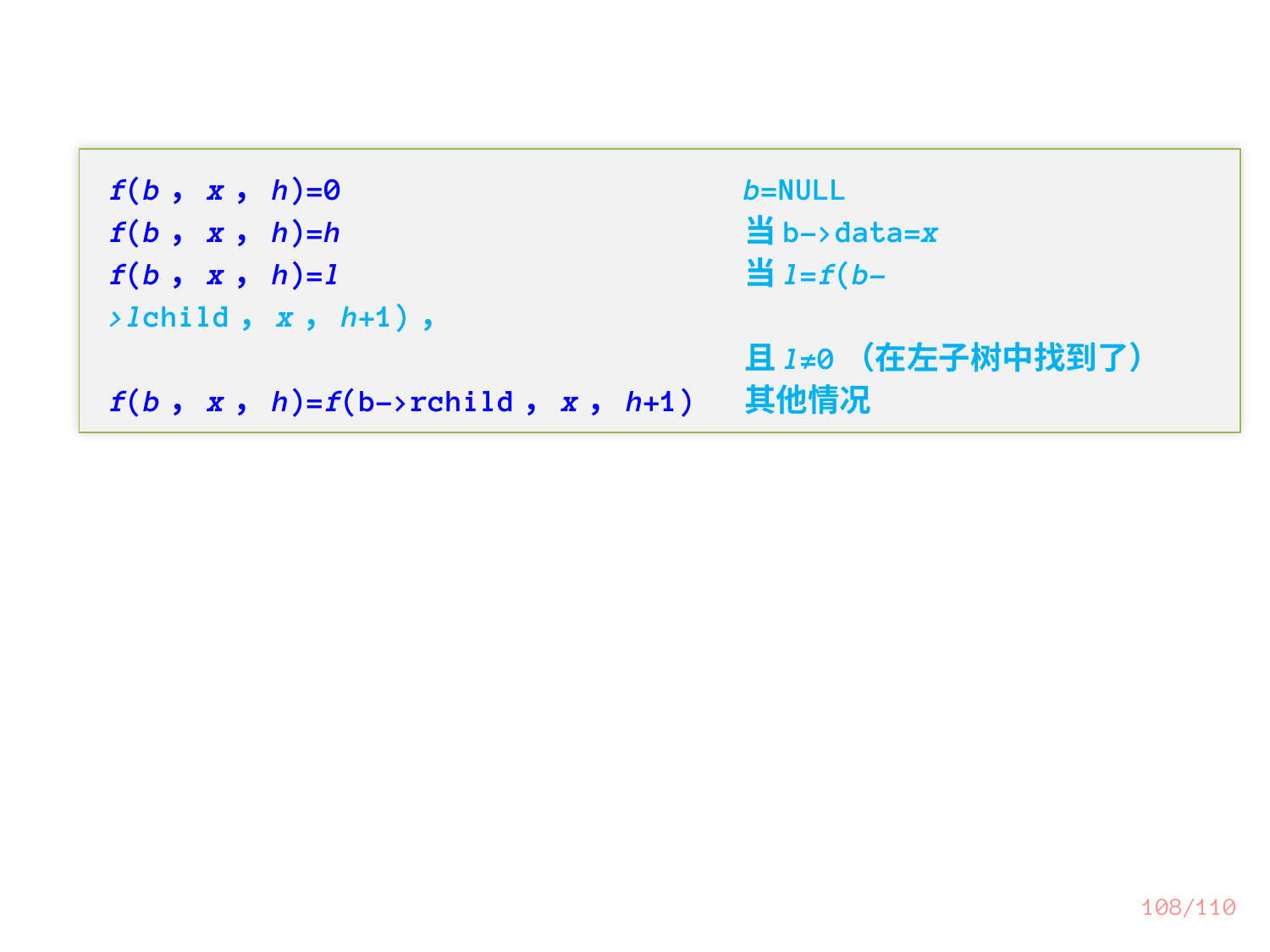

f(b，x，h)=0				b=NULL
f(b，x，h)=h				当b->data=x
f(b，x，h)=l				当l=f(b->lchild，x，h+1)，
					且l≠0（在左子树中找到了）
f(b，x，h)=f(b->rchild，x，h+1)	其他情况
108/110